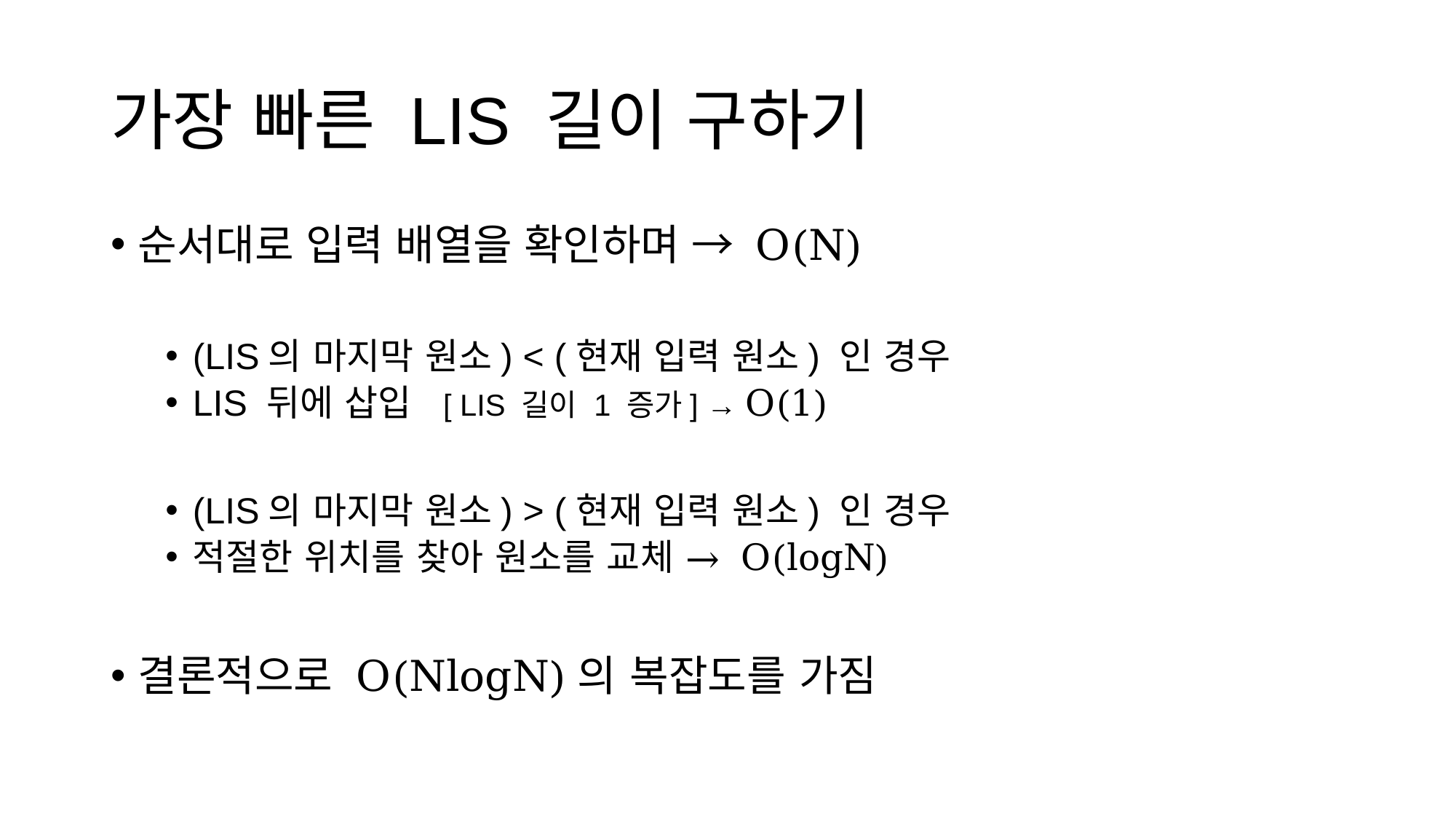

# 가장 빠른 LIS 길이 구하기
순서대로 입력 배열을 확인하며 → O(N)

(LIS의 마지막 원소) < (현재 입력 원소) 인 경우
LIS 뒤에 삽입  [ LIS 길이 1 증가] → O(1)

(LIS의 마지막 원소) > (현재 입력 원소) 인 경우
적절한 위치를 찾아 원소를 교체 → O(logN)

결론적으로 O(NlogN)의 복잡도를 가짐